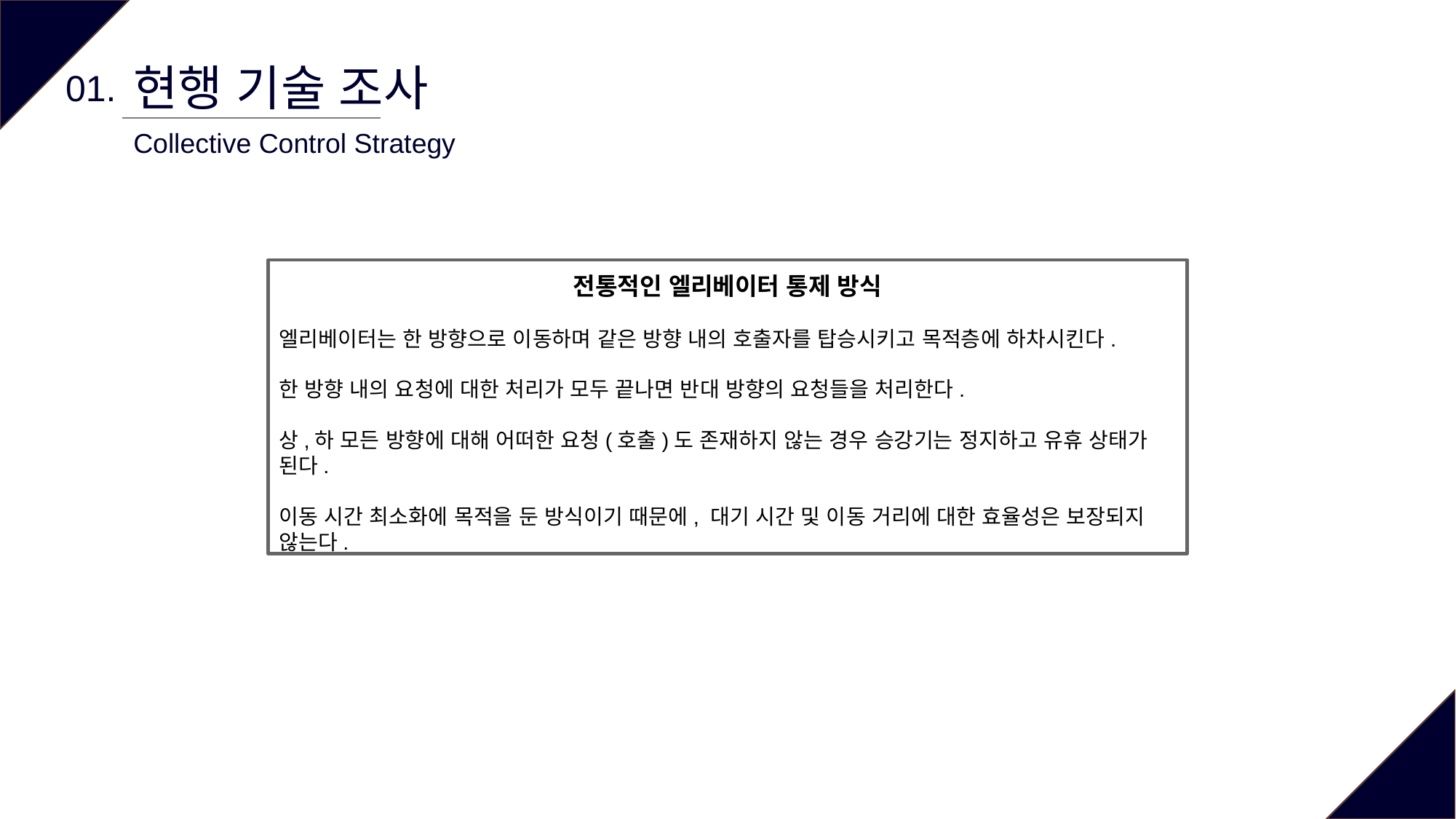

현행 기술 조사
01.
Collective Control Strategy
전통적인 엘리베이터 통제 방식

엘리베이터는 한 방향으로 이동하며 같은 방향 내의 호출자를 탑승시키고 목적층에 하차시킨다.

한 방향 내의 요청에 대한 처리가 모두 끝나면 반대 방향의 요청들을 처리한다.

상,하 모든 방향에 대해 어떠한 요청(호출)도 존재하지 않는 경우 승강기는 정지하고 유휴 상태가 된다.

이동 시간 최소화에 목적을 둔 방식이기 때문에, 대기 시간 및 이동 거리에 대한 효율성은 보장되지 않는다.